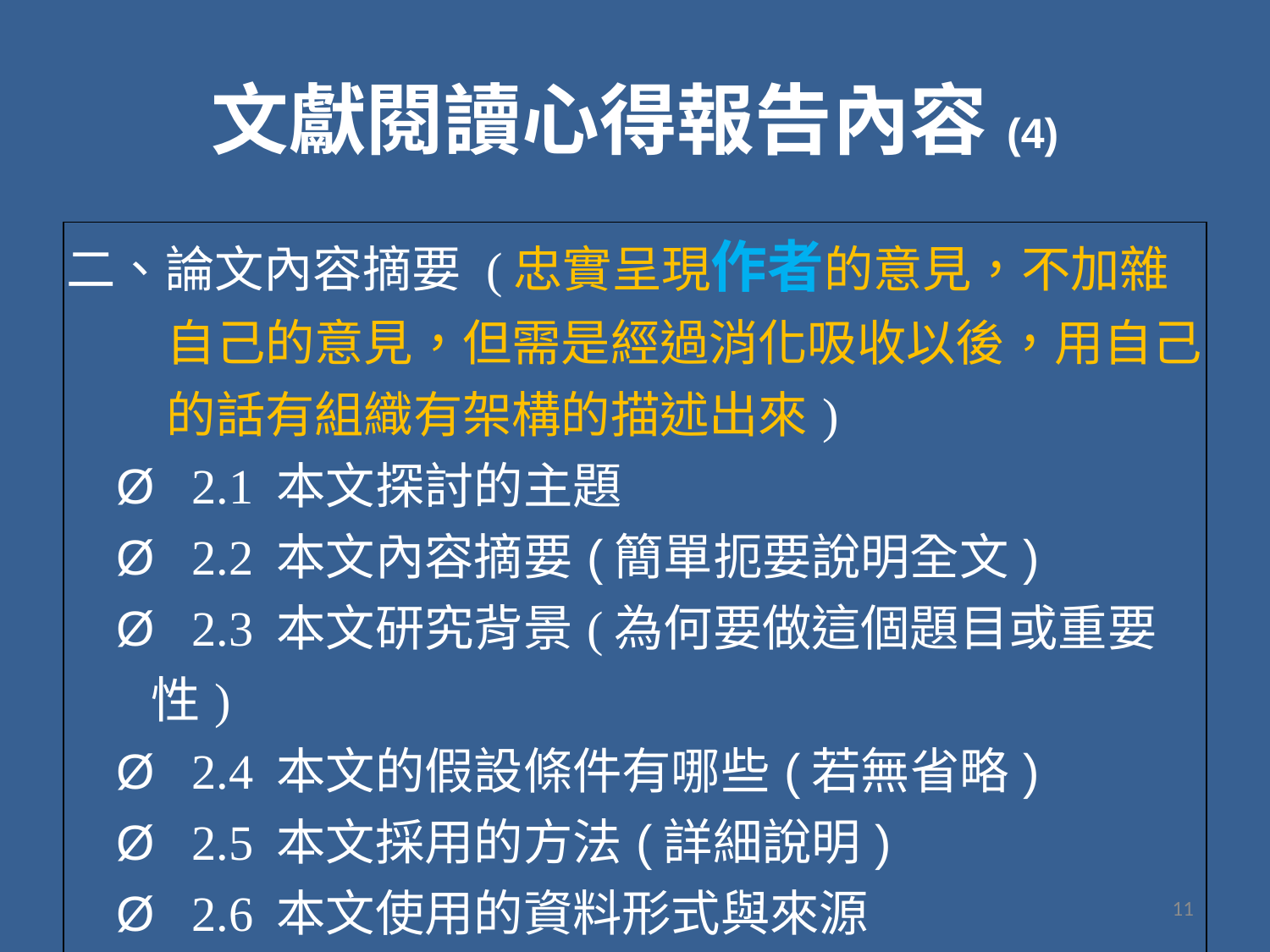

# 文獻閱讀心得報告內容(4)
| 二、論文內容摘要 (忠實呈現作者的意見，不加雜自己的意見，但需是經過消化吸收以後，用自己的話有組織有架構的描述出來) Ø       2.1 本文探討的主題 Ø       2.2 本文內容摘要(簡單扼要說明全文) Ø       2.3 本文研究背景(為何要做這個題目或重要性) Ø       2.4 本文的假設條件有哪些(若無省略) Ø       2.5 本文採用的方法(詳細說明) Ø       2.6 本文使用的資料形式與來源 Ø       2.7 本文研究結果(結論)或是值得注意的成果 |
| --- |
11